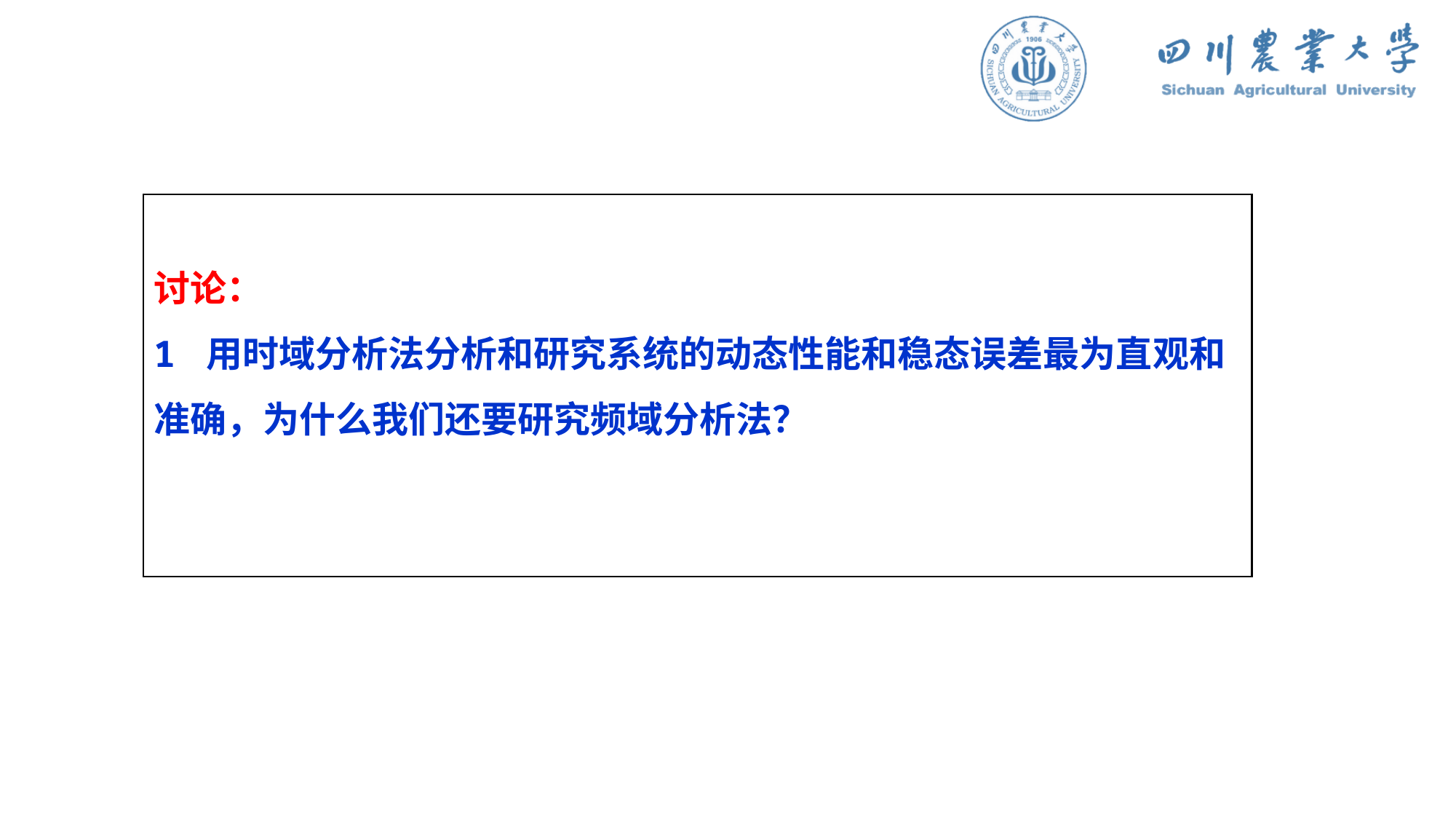

讨论：
1 用时域分析法分析和研究系统的动态性能和稳态误差最为直观和准确，为什么我们还要研究频域分析法？